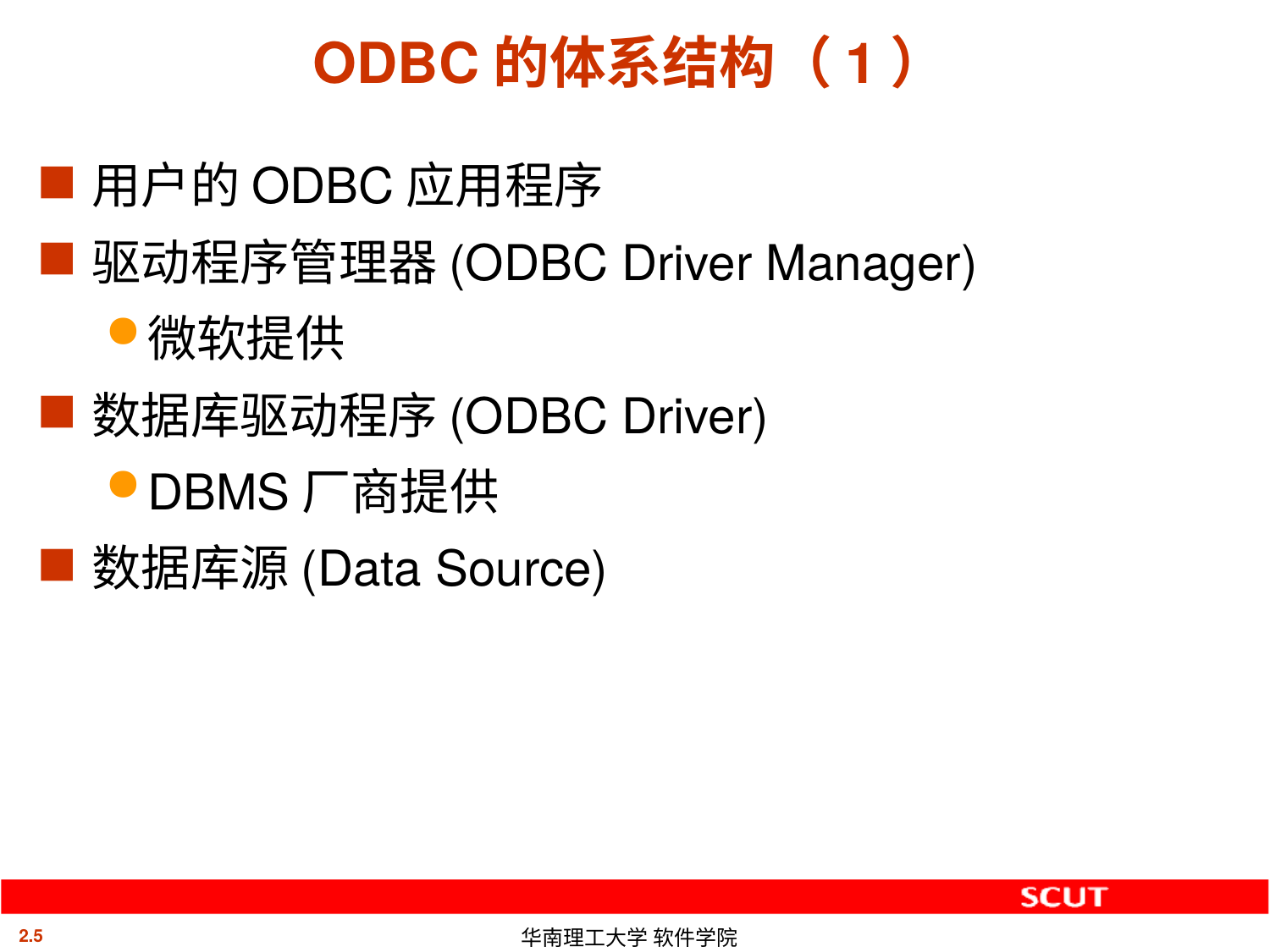

# ODBC的体系结构（1）
用户的ODBC应用程序
驱动程序管理器(ODBC Driver Manager)
微软提供
数据库驱动程序(ODBC Driver)
DBMS厂商提供
数据库源(Data Source)